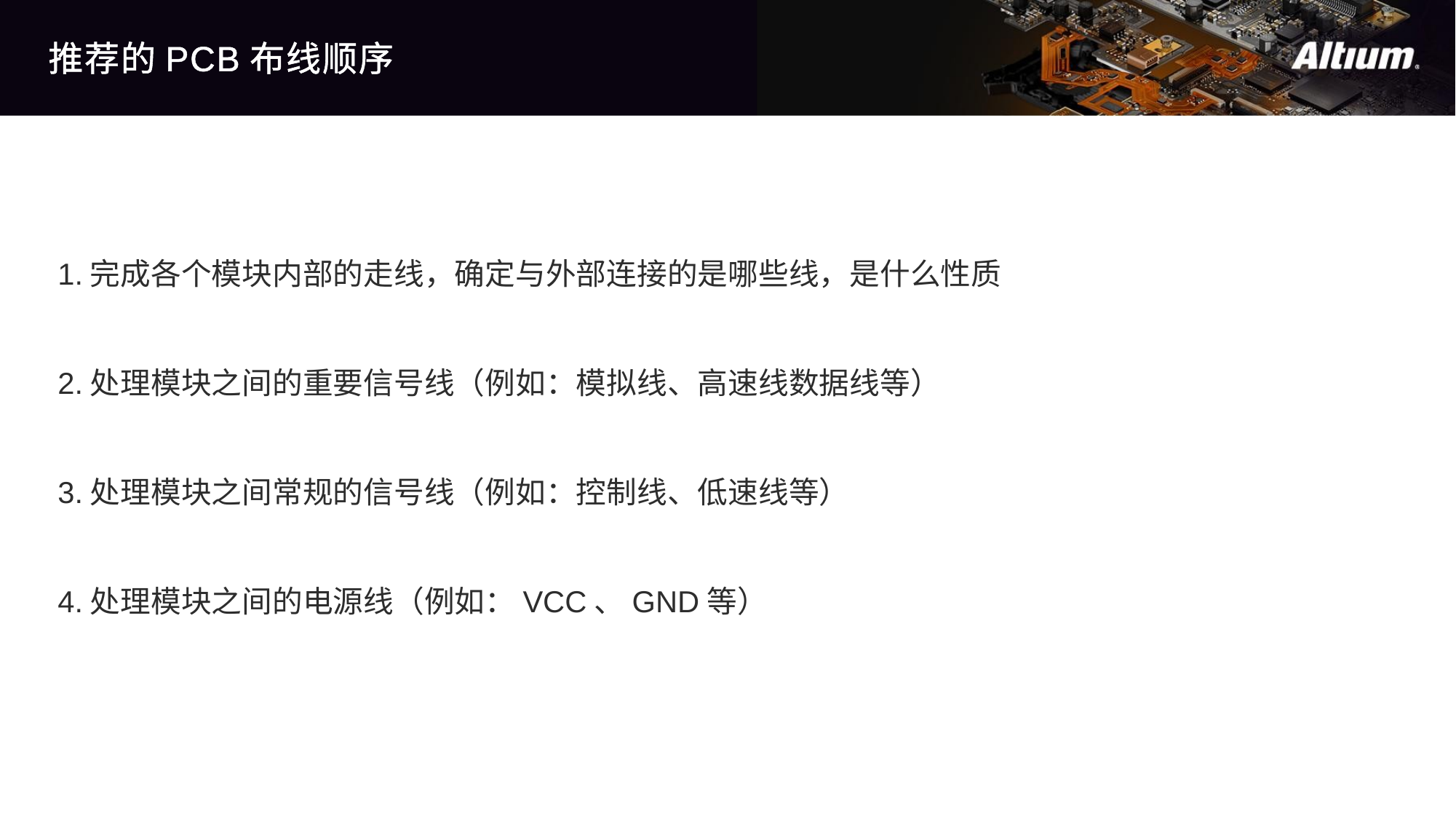

推荐的PCB布线顺序
1.完成各个模块内部的走线，确定与外部连接的是哪些线，是什么性质

2.处理模块之间的重要信号线（例如：模拟线、高速线数据线等）

3.处理模块之间常规的信号线（例如：控制线、低速线等）

4.处理模块之间的电源线（例如：VCC、GND等）